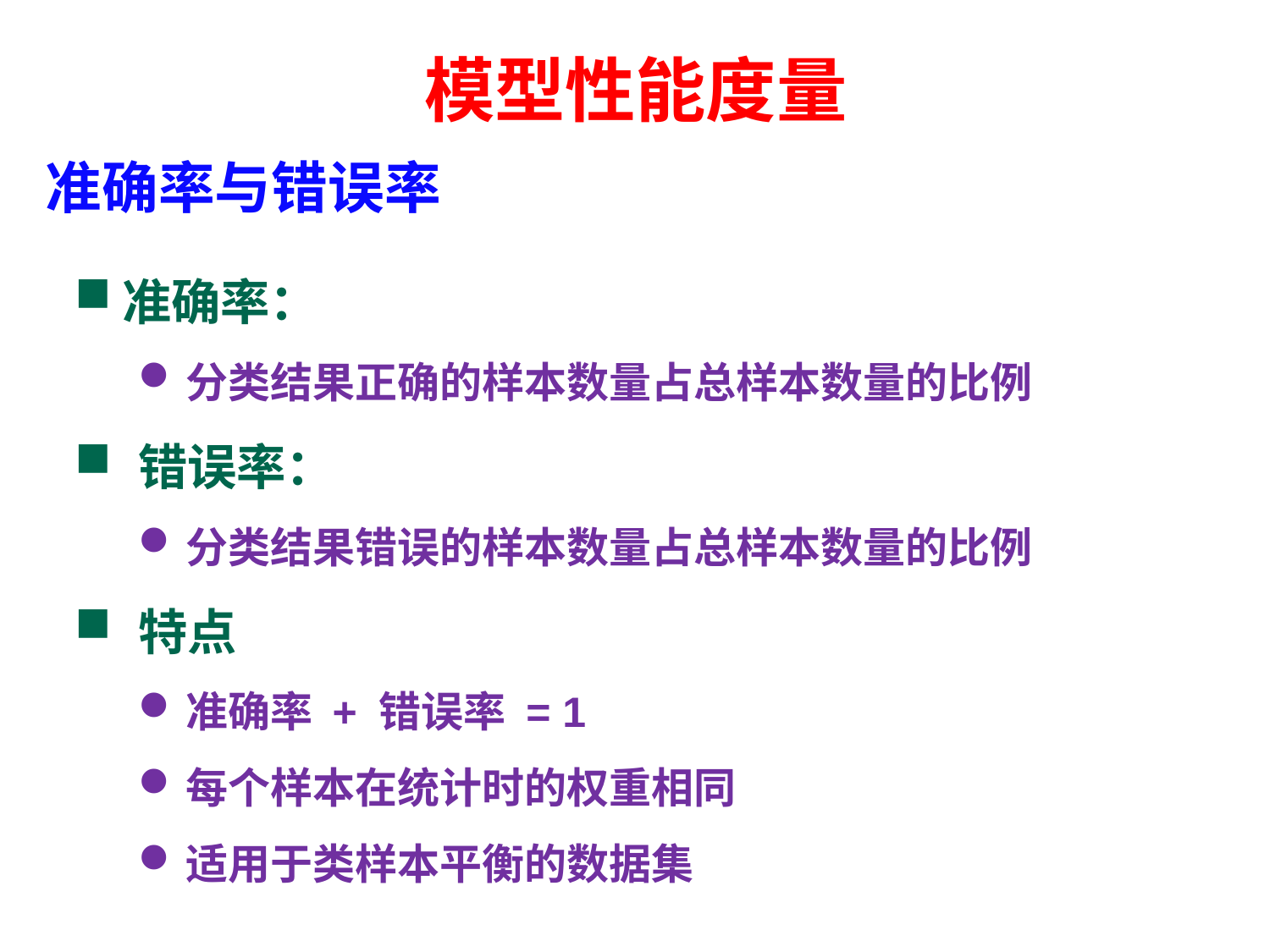

# 模型性能度量
准确率与错误率
准确率：
分类结果正确的样本数量占总样本数量的比例
错误率：
分类结果错误的样本数量占总样本数量的比例
特点
准确率 + 错误率 = 1
每个样本在统计时的权重相同
适用于类样本平衡的数据集